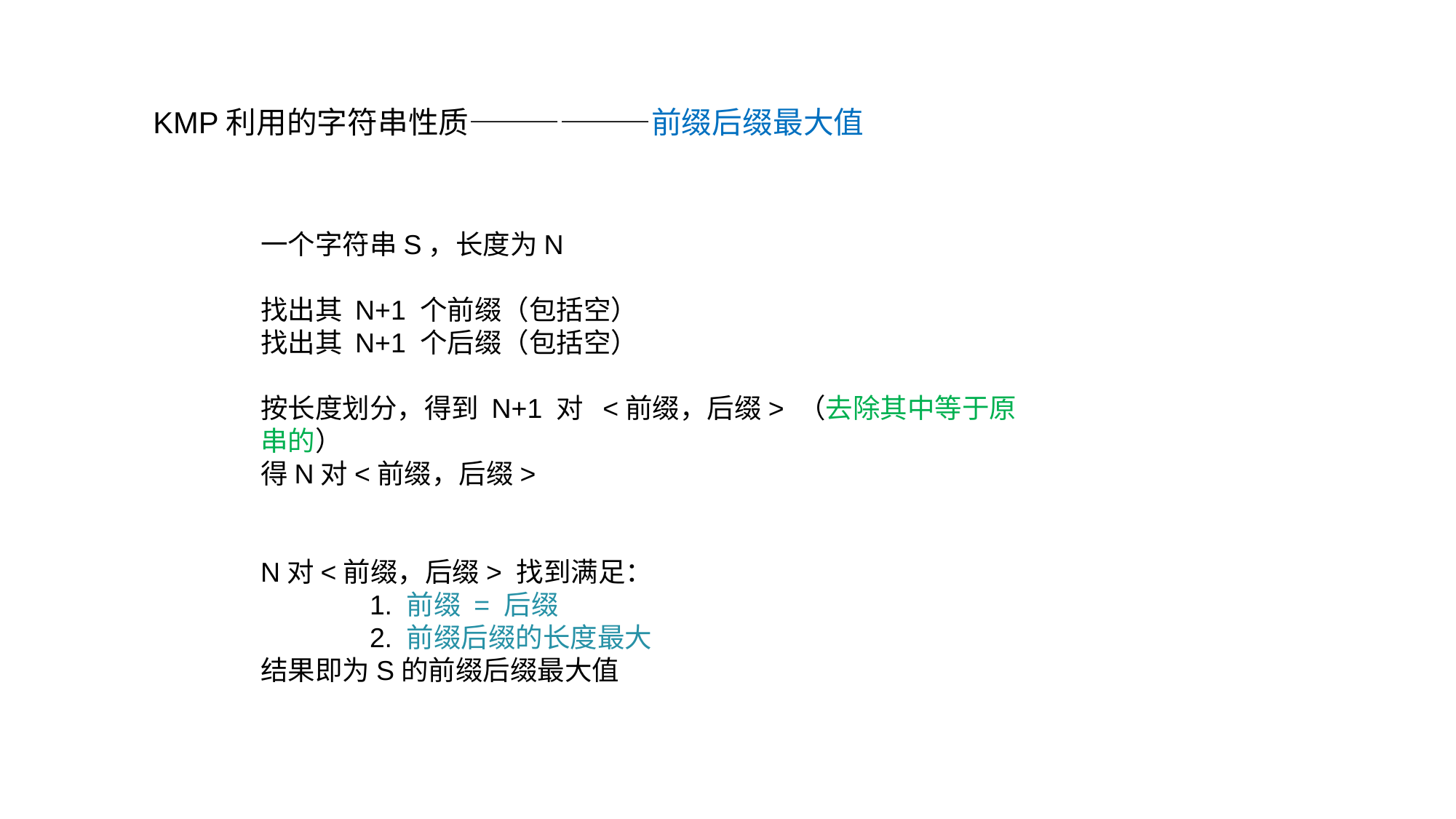

KMP利用的字符串性质——————前缀后缀最大值
一个字符串S，长度为N

找出其 N+1 个前缀（包括空）
找出其 N+1 个后缀（包括空）

按长度划分，得到 N+1 对  <前缀，后缀> （去除其中等于原串的）
得N对<前缀，后缀>

N对<前缀，后缀> 找到满足：
	1. 前缀 = 后缀
	2. 前缀后缀的长度最大
结果即为S的前缀后缀最大值